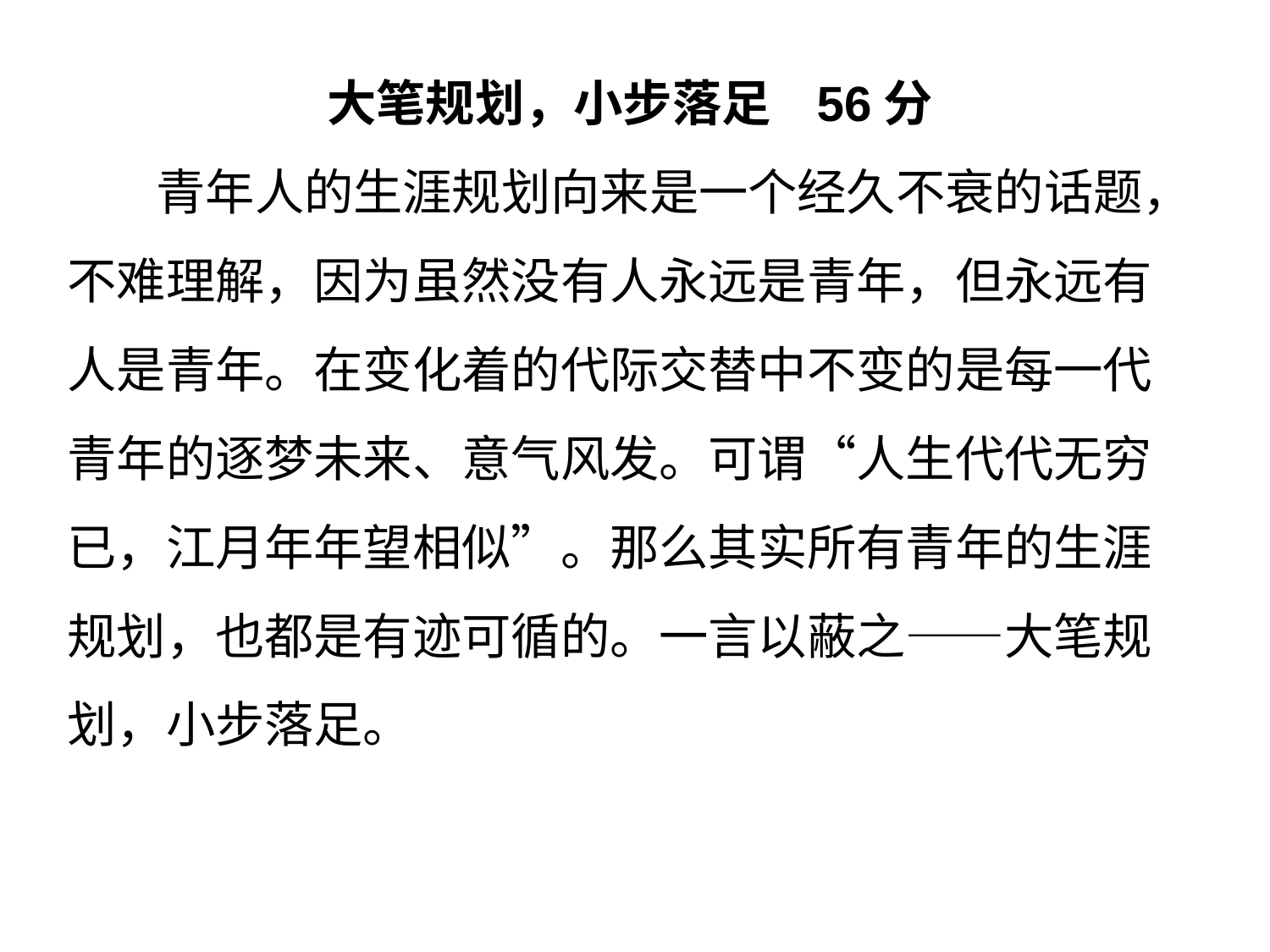

大笔规划，小步落足   56分
       青年人的生涯规划向来是一个经久不衰的话题，不难理解，因为虽然没有人永远是青年，但永远有人是青年。在变化着的代际交替中不变的是每一代青年的逐梦未来、意气风发。可谓“人生代代无穷已，江月年年望相似”。那么其实所有青年的生涯规划，也都是有迹可循的。一言以蔽之——大笔规划，小步落足。